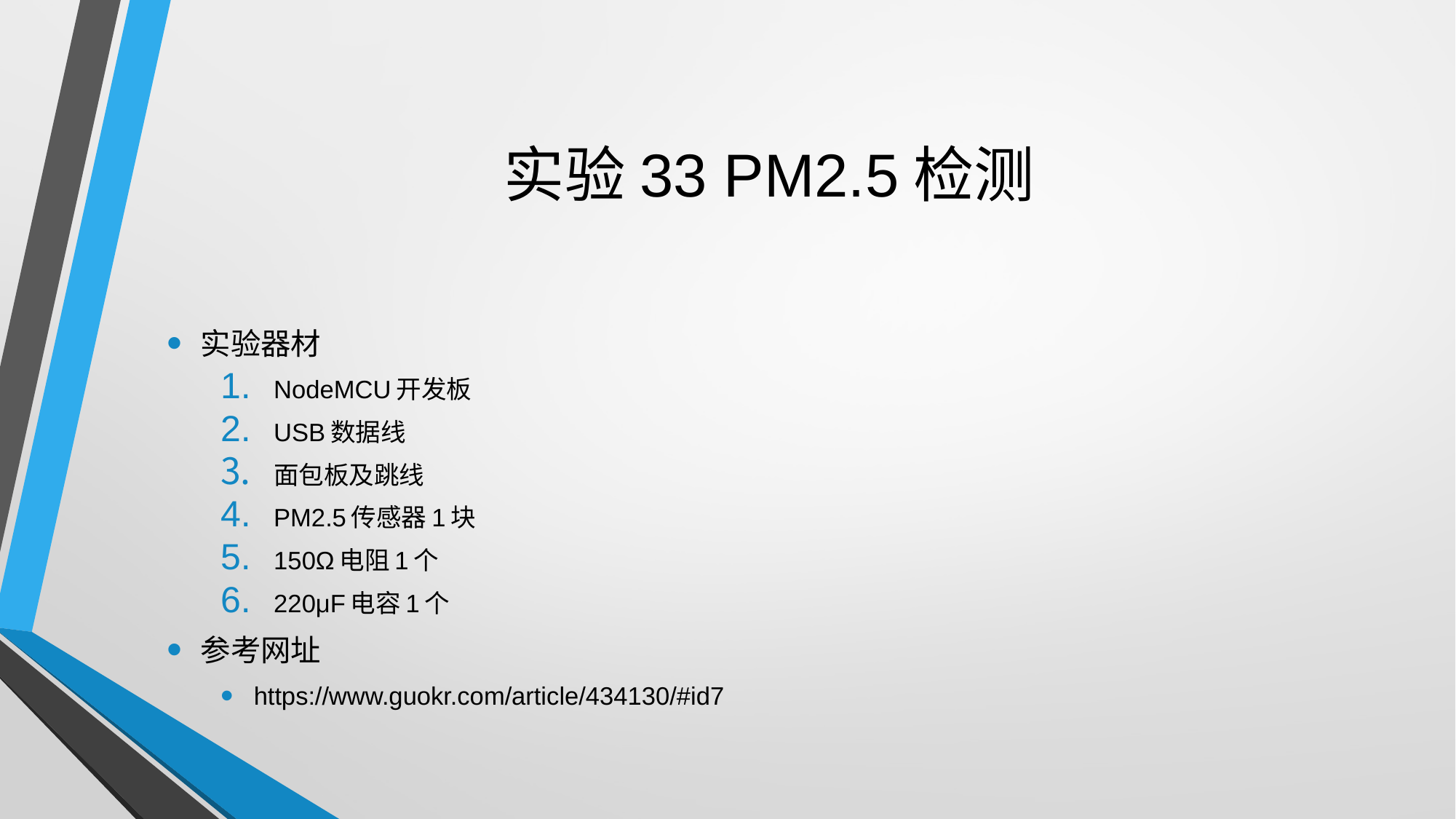

# 实验33 PM2.5检测
实验器材
NodeMCU开发板
USB数据线
面包板及跳线
PM2.5传感器1块
150Ω电阻1个
220μF电容1个
参考网址
https://www.guokr.com/article/434130/#id7